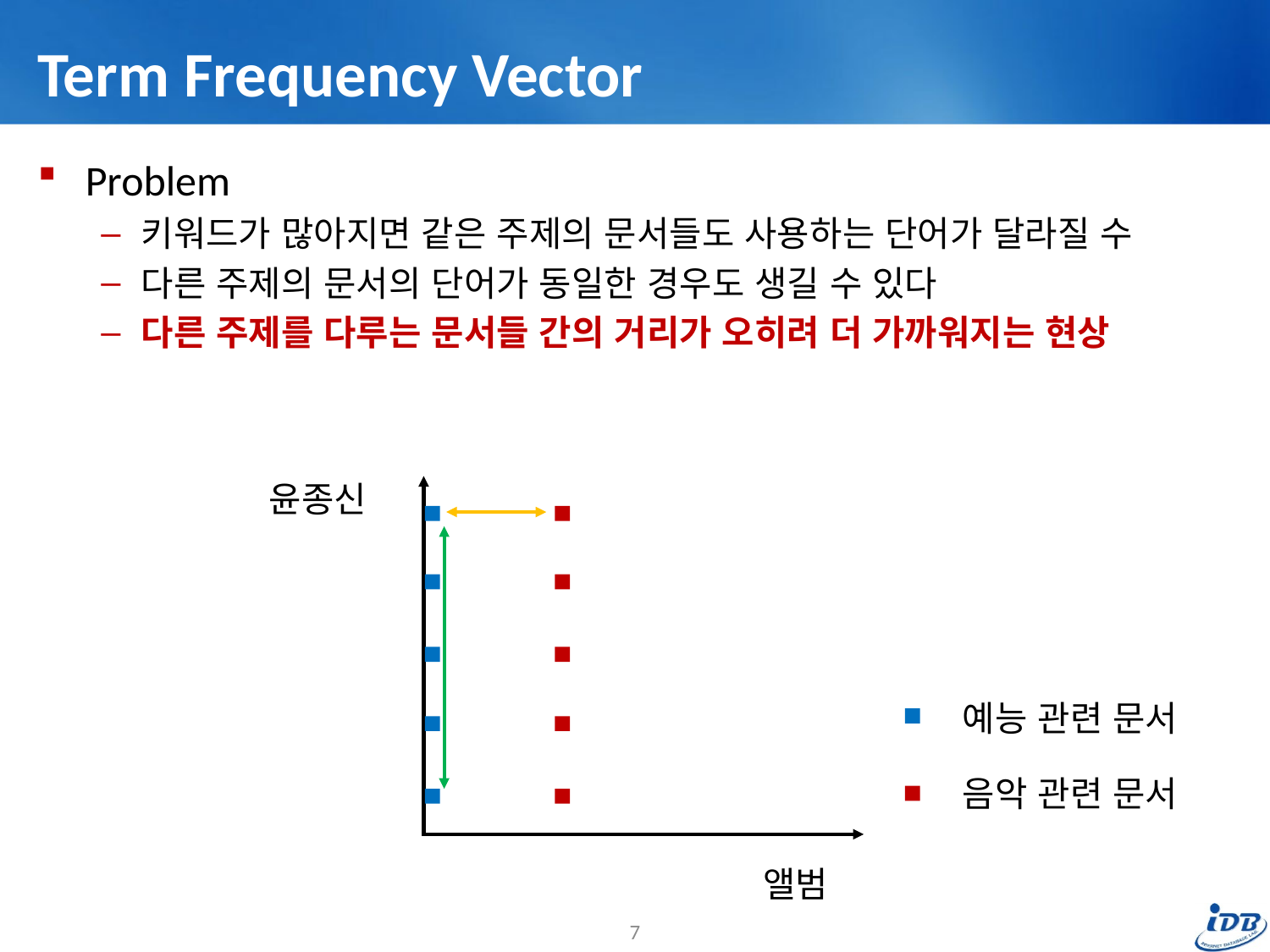

# Term Frequency Vector
Problem
키워드가 많아지면 같은 주제의 문서들도 사용하는 단어가 달라질 수
다른 주제의 문서의 단어가 동일한 경우도 생길 수 있다
다른 주제를 다루는 문서들 간의 거리가 오히려 더 가까워지는 현상
윤종신

예능 관련 문서

음악 관련 문서

앨범
7